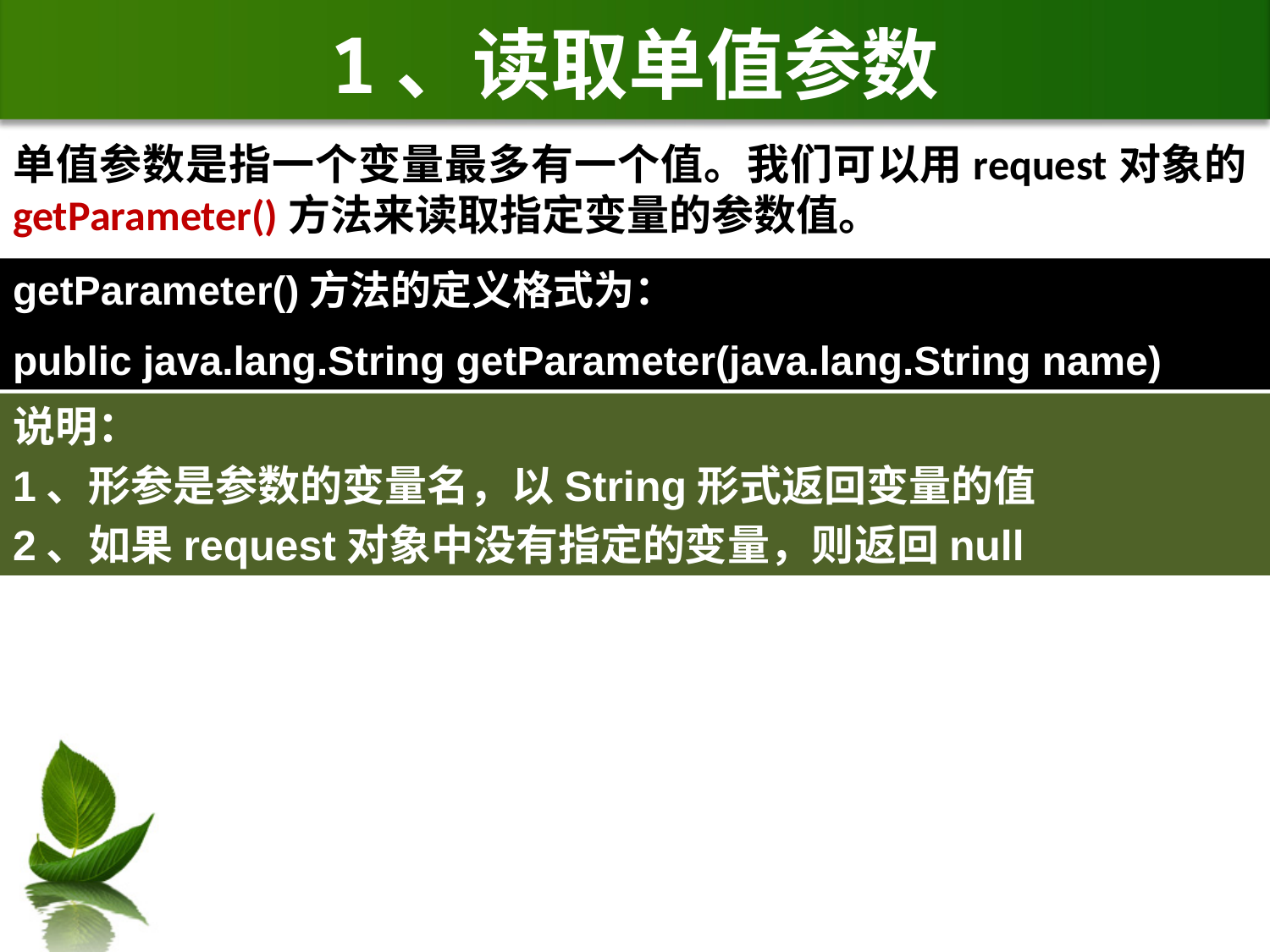

# 1、读取单值参数
单值参数是指一个变量最多有一个值。我们可以用request对象的getParameter()方法来读取指定变量的参数值。
getParameter()方法的定义格式为：
public java.lang.String getParameter(java.lang.String name)
说明：
1、形参是参数的变量名，以String形式返回变量的值
2、如果request对象中没有指定的变量，则返回null